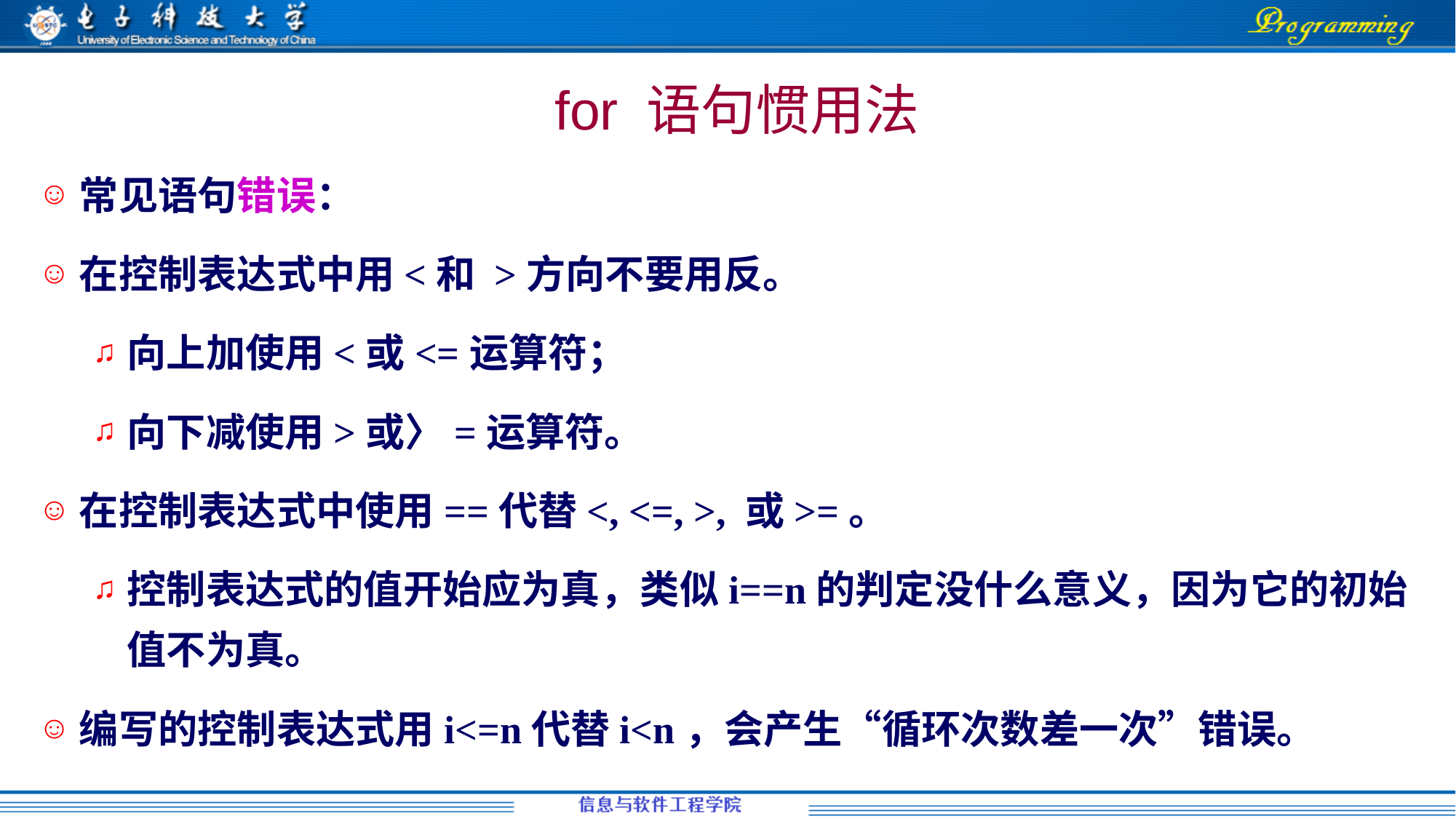

for 语句惯用法
常见语句错误：
在控制表达式中用<和 >方向不要用反。
向上加使用<或<=运算符；
向下减使用>或〉=运算符。
在控制表达式中使用==代替<, <=, >, 或>=。
控制表达式的值开始应为真，类似i==n的判定没什么意义，因为它的初始值不为真。
编写的控制表达式用i<=n代替i<n，会产生“循环次数差一次”错误。